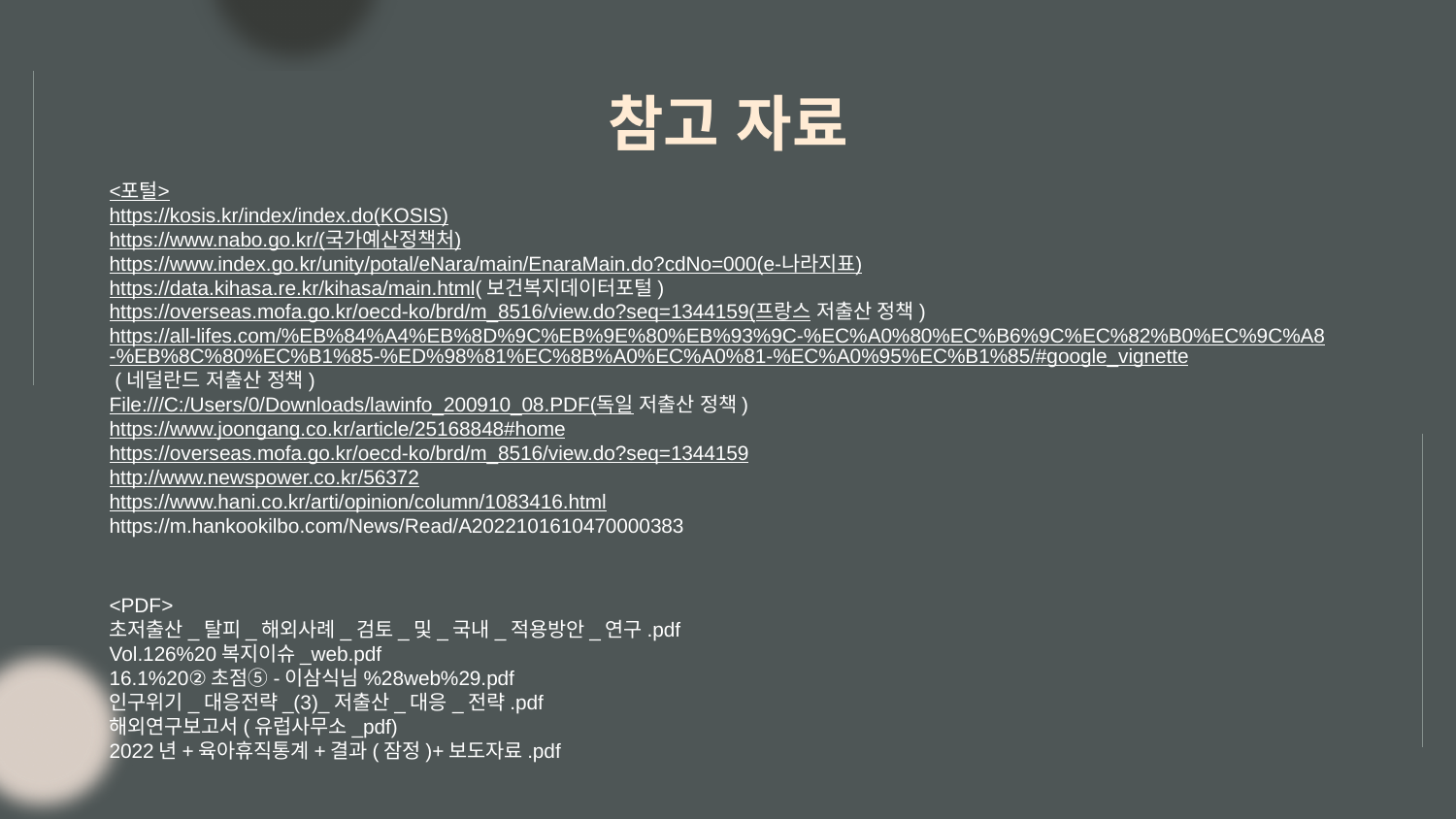

# 참고 자료
<포털>
https://kosis.kr/index/index.do(KOSIS)
https://www.nabo.go.kr/(국가예산정책처)
https://www.index.go.kr/unity/potal/eNara/main/EnaraMain.do?cdNo=000(e-나라지표)
https://data.kihasa.re.kr/kihasa/main.html(보건복지데이터포털)
https://overseas.mofa.go.kr/oecd-ko/brd/m_8516/view.do?seq=1344159(프랑스 저출산 정책)
https://all-lifes.com/%EB%84%A4%EB%8D%9C%EB%9E%80%EB%93%9C-%EC%A0%80%EC%B6%9C%EC%82%B0%EC%9C%A8-%EB%8C%80%EC%B1%85-%ED%98%81%EC%8B%A0%EC%A0%81-%EC%A0%95%EC%B1%85/#google_vignette (네덜란드 저출산 정책)
File:///C:/Users/0/Downloads/lawinfo_200910_08.PDF(독일 저출산 정책)
https://www.joongang.co.kr/article/25168848#home
https://overseas.mofa.go.kr/oecd-ko/brd/m_8516/view.do?seq=1344159
http://www.newspower.co.kr/56372
https://www.hani.co.kr/arti/opinion/column/1083416.html
https://m.hankookilbo.com/News/Read/A2022101610470000383
<PDF>
초저출산_탈피_해외사례_검토_및_국내_적용방안_연구.pdf
Vol.126%20복지이슈_web.pdf
16.1%20②초점⑤-이삼식님%28web%29.pdf
인구위기_대응전략_(3)_저출산_대응_전략.pdf
해외연구보고서(유럽사무소_pdf)
2022년+육아휴직통계+결과(잠정)+보도자료.pdf